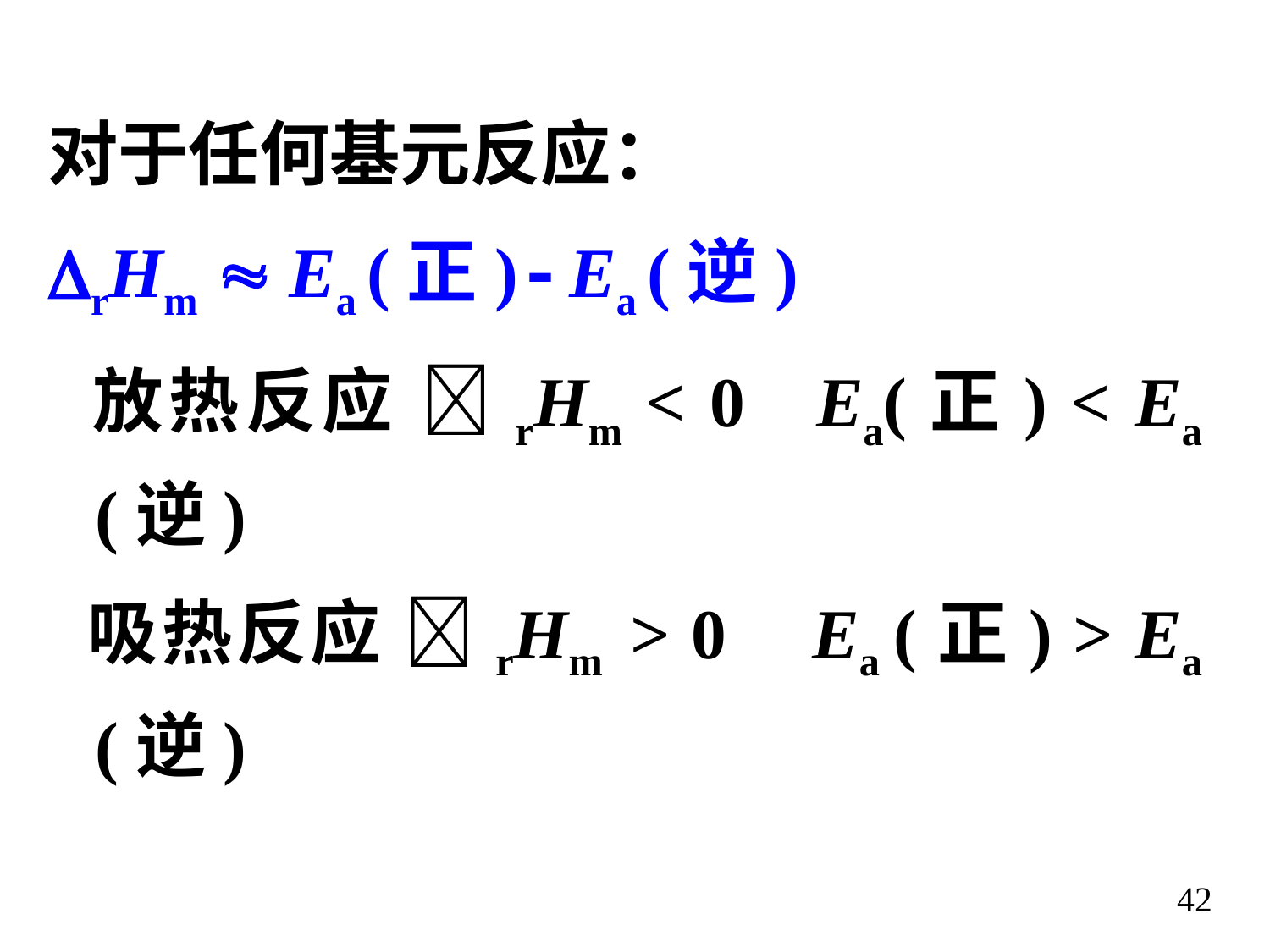

对于任何基元反应：
ΔrHm ≈ Ea (正) − Ea (逆)
 放热反应 ΔrHm < 0   Ea(正) < Ea (逆)
 吸热反应 ΔrHm  > 0    Ea (正) > Ea (逆)